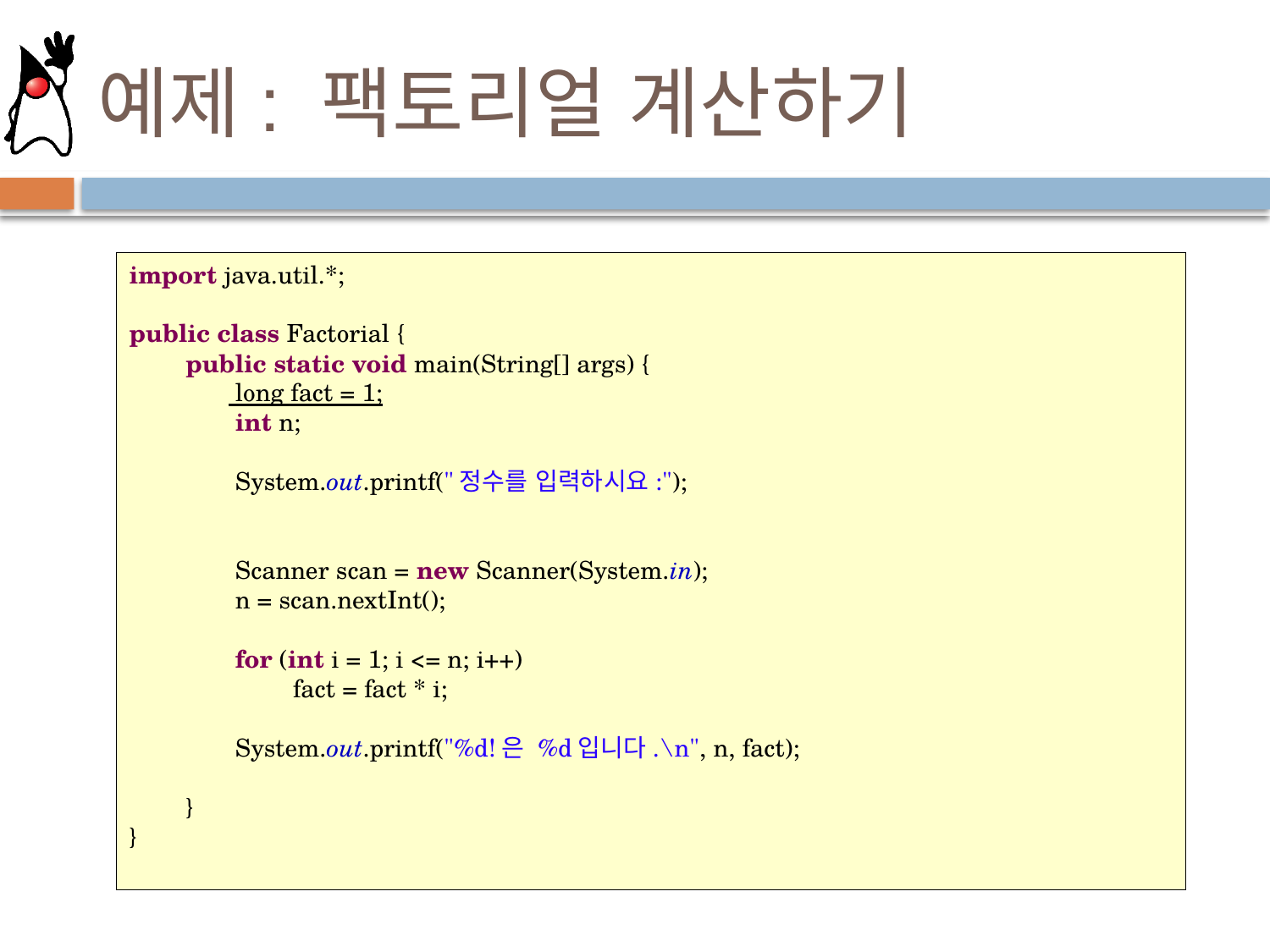

# 예제: 팩토리얼 계산하기
import java.util.*;

public class Factorial {
       public static void main(String[] args) {
             long fact = 1;
             int n;

             System.out.printf("정수를 입력하시요:");

             Scanner scan = new Scanner(System.in);
             n = scan.nextInt();

             for (int i = 1; i <= n; i++)
                    fact = fact * i;

             System.out.printf("%d!은 %d입니다.\n", n, fact);

       }
}